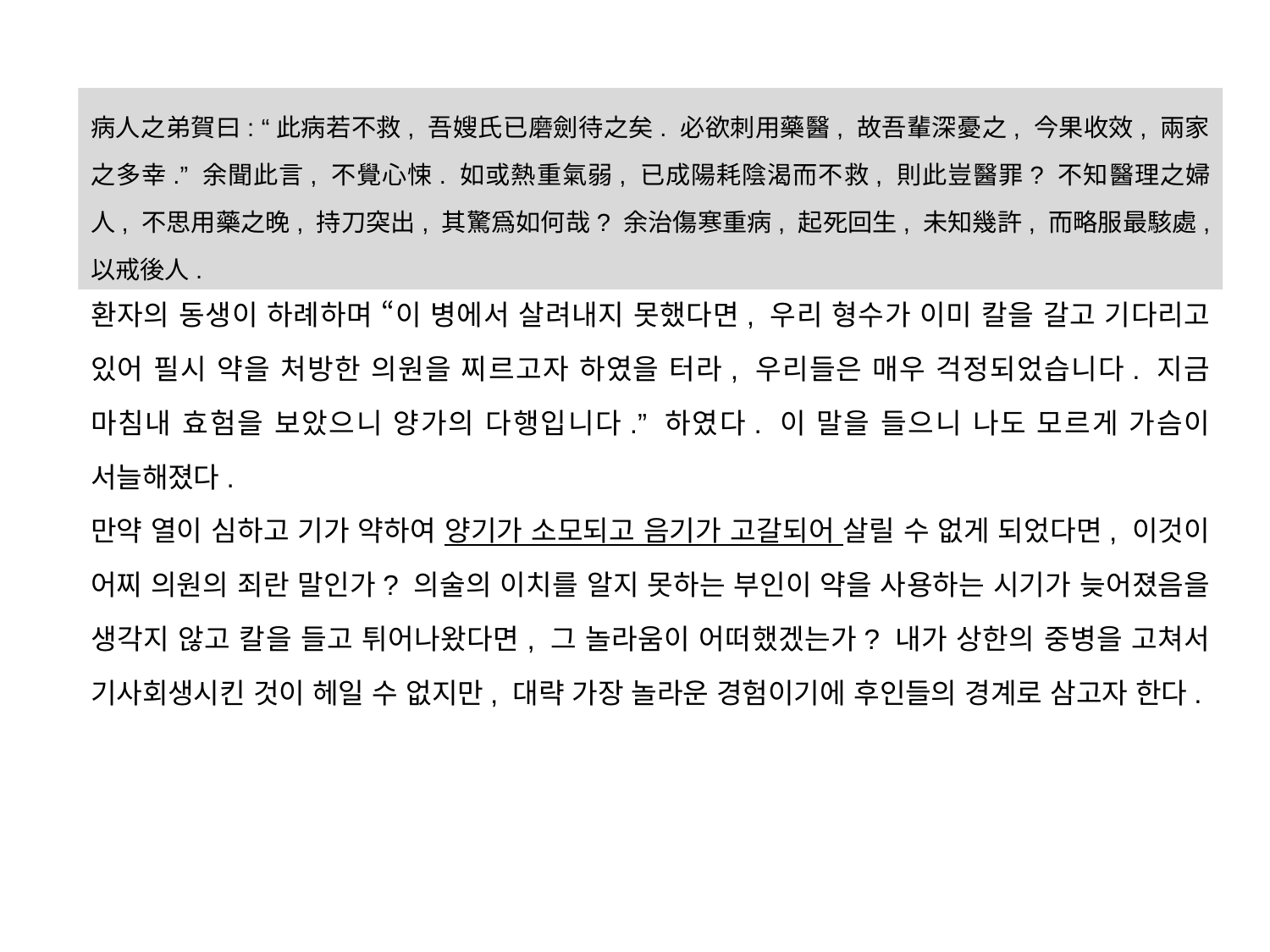

病人之弟賀曰: “此病若不救, 吾嫂氏已磨劍待之矣. 必欲刺用藥醫, 故吾輩深憂之, 今果收效, 兩家之多幸.” 余聞此言, 不覺心悚. 如或熱重氣弱, 已成陽耗陰渴而不救, 則此豈醫罪? 不知醫理之婦人, 不思用藥之晩, 持刀突出, 其驚爲如何哉? 余治傷寒重病, 起死回生, 未知幾許, 而略服最駭處, 以戒後人.
환자의 동생이 하례하며 “이 병에서 살려내지 못했다면, 우리 형수가 이미 칼을 갈고 기다리고 있어 필시 약을 처방한 의원을 찌르고자 하였을 터라, 우리들은 매우 걱정되었습니다. 지금 마침내 효험을 보았으니 양가의 다행입니다.” 하였다. 이 말을 들으니 나도 모르게 가슴이 서늘해졌다.
만약 열이 심하고 기가 약하여 양기가 소모되고 음기가 고갈되어 살릴 수 없게 되었다면, 이것이 어찌 의원의 죄란 말인가? 의술의 이치를 알지 못하는 부인이 약을 사용하는 시기가 늦어졌음을 생각지 않고 칼을 들고 튀어나왔다면, 그 놀라움이 어떠했겠는가? 내가 상한의 중병을 고쳐서 기사회생시킨 것이 헤일 수 없지만, 대략 가장 놀라운 경험이기에 후인들의 경계로 삼고자 한다.